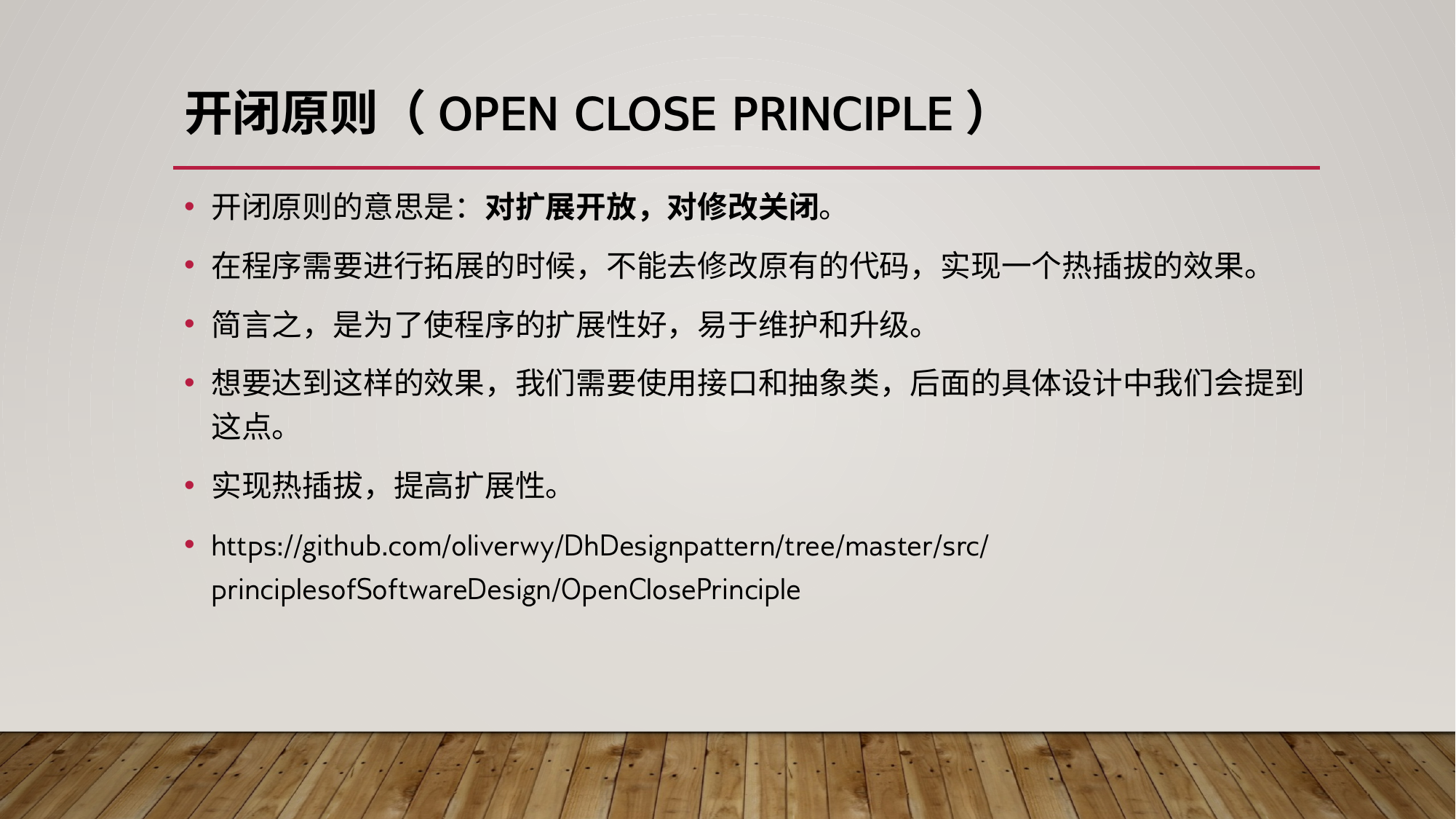

# 开闭原则（Open Close Principle）
开闭原则的意思是：对扩展开放，对修改关闭。
在程序需要进行拓展的时候，不能去修改原有的代码，实现一个热插拔的效果。
简言之，是为了使程序的扩展性好，易于维护和升级。
想要达到这样的效果，我们需要使用接口和抽象类，后面的具体设计中我们会提到这点。
实现热插拔，提高扩展性。
https://github.com/oliverwy/DhDesignpattern/tree/master/src/principlesofSoftwareDesign/OpenClosePrinciple